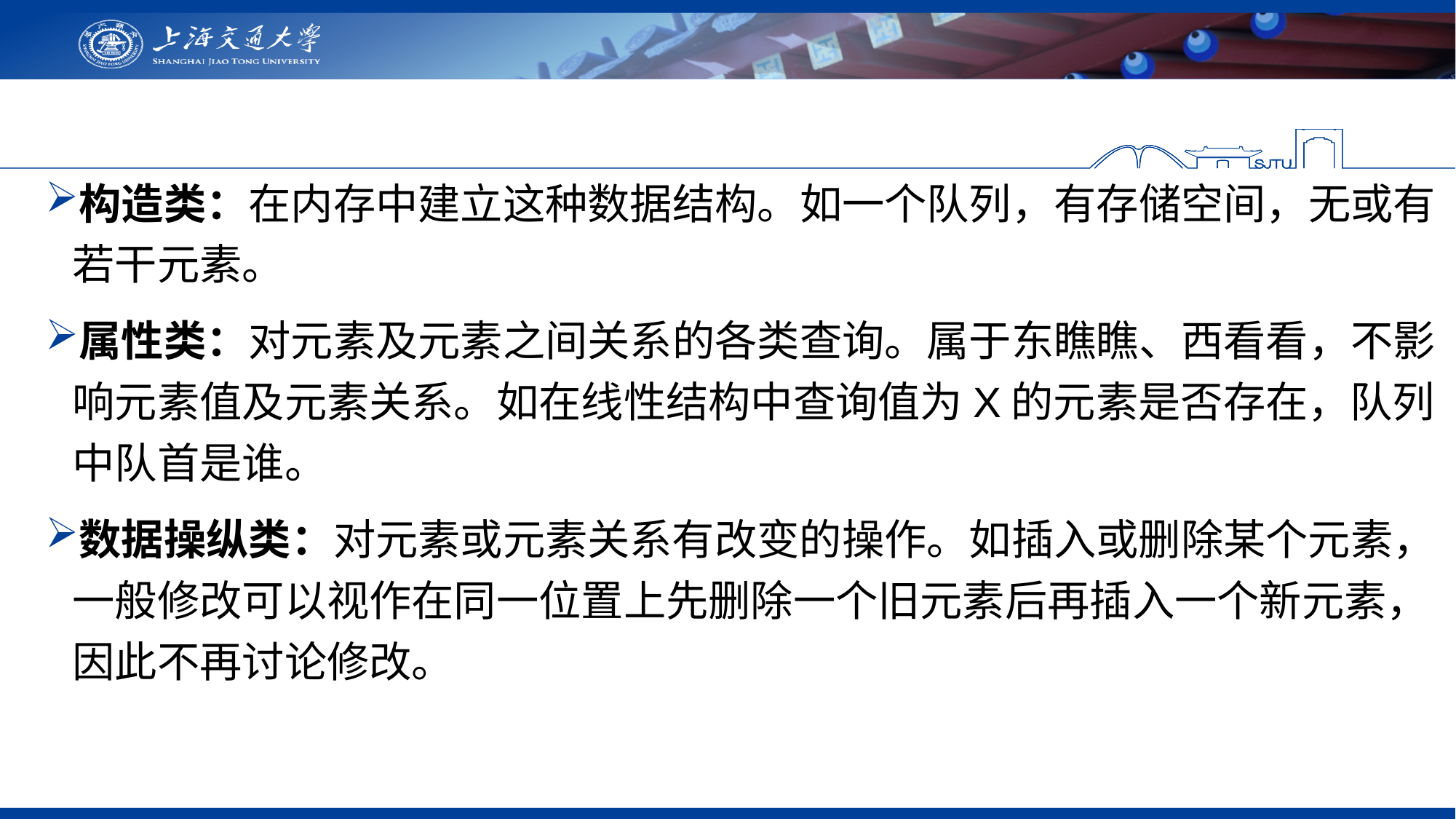

构造类：在内存中建立这种数据结构。如一个队列，有存储空间，无或有若干元素。
属性类：对元素及元素之间关系的各类查询。属于东瞧瞧、西看看，不影响元素值及元素关系。如在线性结构中查询值为X的元素是否存在，队列中队首是谁。
数据操纵类：对元素或元素关系有改变的操作。如插入或删除某个元素，一般修改可以视作在同一位置上先删除一个旧元素后再插入一个新元素，因此不再讨论修改。